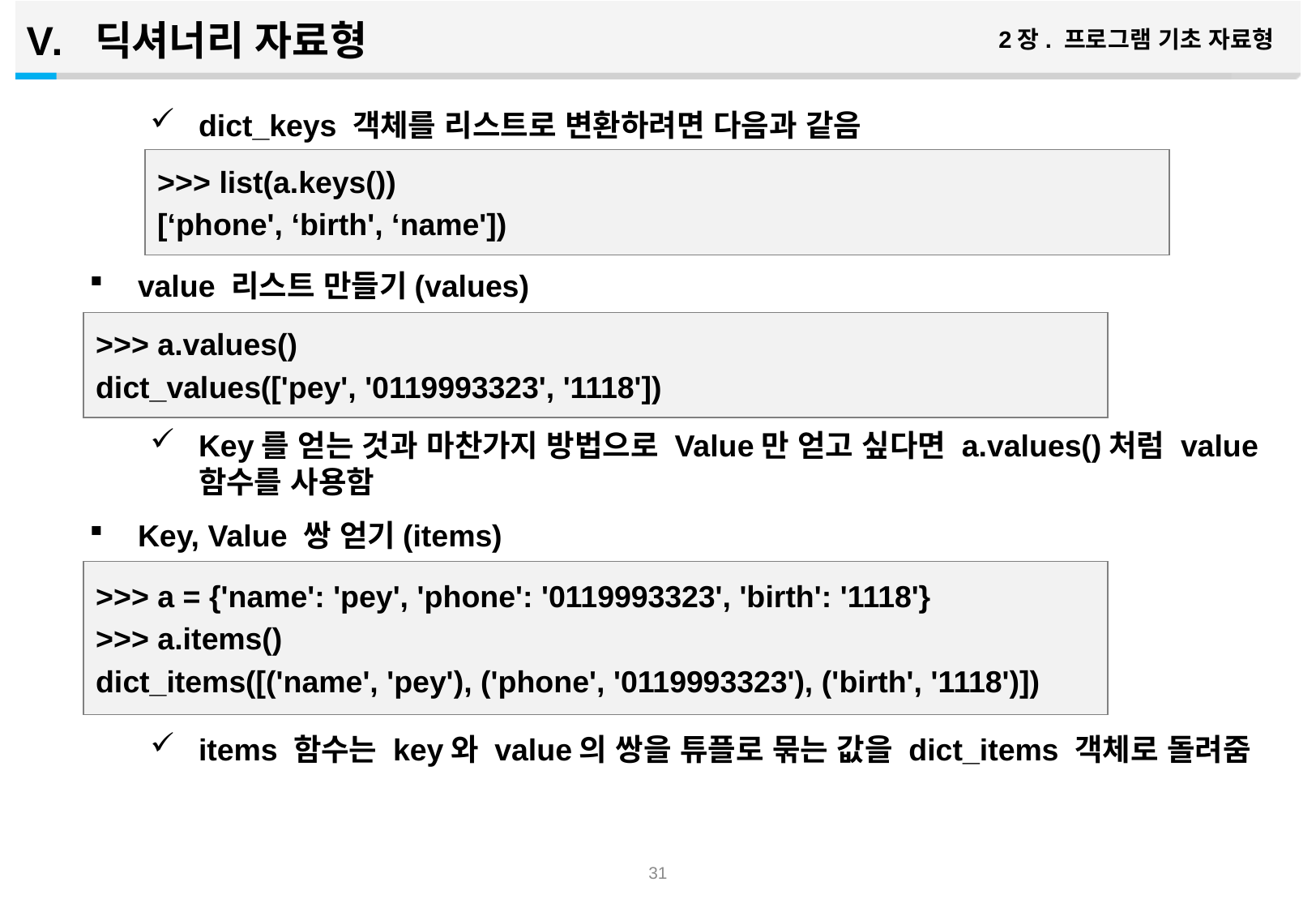

딕셔너리 자료형
2장. 프로그램 기초 자료형
dict_keys 객체를 리스트로 변환하려면 다음과 같음

value 리스트 만들기(values)

Key를 얻는 것과 마찬가지 방법으로 Value만 얻고 싶다면 a.values()처럼 value함수를 사용함
Key, Value 쌍 얻기(items)

items 함수는 key와 value의 쌍을 튜플로 묶는 값을 dict_items 객체로 돌려줌
>>> list(a.keys())
[‘phone', ‘birth', ‘name'])
>>> a.values()
dict_values(['pey', '0119993323', '1118'])
>>> a = {'name': 'pey', 'phone': '0119993323', 'birth': '1118'}
>>> a.items()
dict_items([('name', 'pey'), ('phone', '0119993323'), ('birth', '1118')])
31